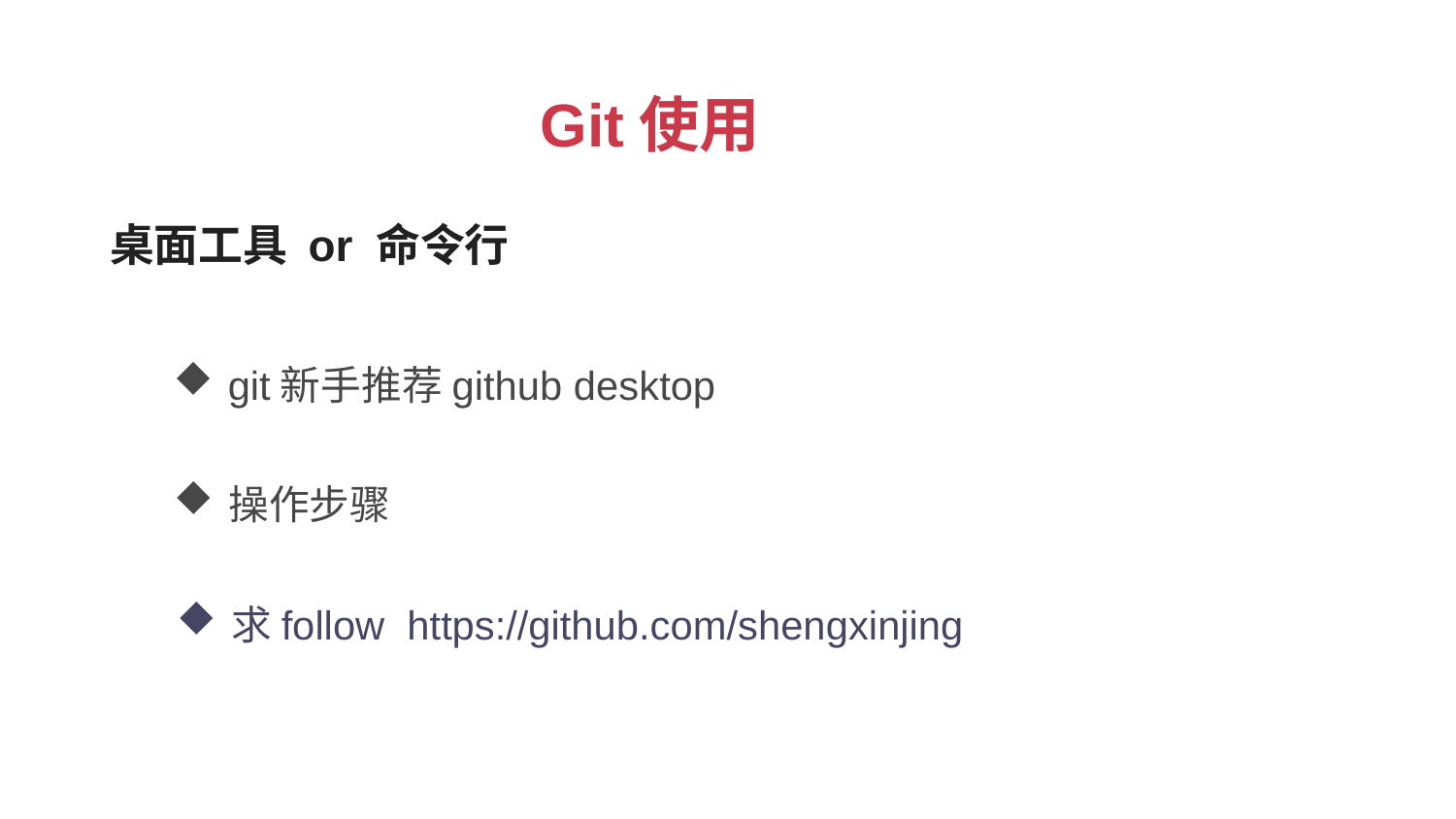

Git使用
 桌面工具 or 命令行
git新手推荐github desktop
操作步骤
求follow  https://github.com/shengxinjing